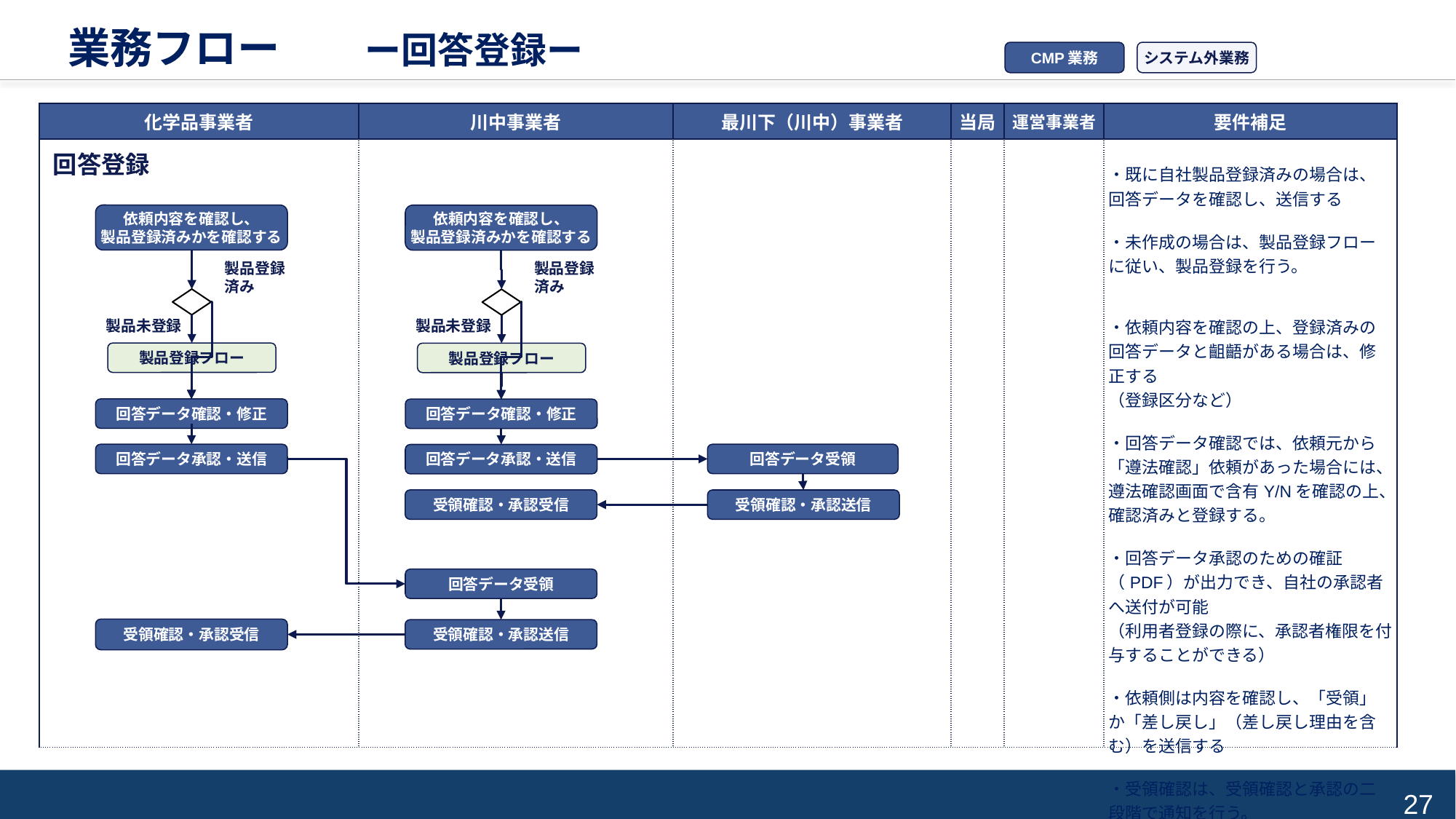

業務フロー　　ー回答登録ー
CMP業務
システム外業務
| 化学品事業者 | 川中事業者 | 最川下（川中）事業者 | 当局 | 運営事業者 | 要件補足 |
| --- | --- | --- | --- | --- | --- |
|  |  |  |  |  | ・既に自社製品登録済みの場合は、回答データを確認し、送信する ・未作成の場合は、製品登録フローに従い、製品登録を行う。 ・依頼内容を確認の上、登録済みの回答データと齟齬がある場合は、修正する （登録区分など） ・回答データ確認では、依頼元から「遵法確認」依頼があった場合には、遵法確認画面で含有Y/Nを確認の上、確認済みと登録する。 ・回答データ承認のための確証（PDF）が出力でき、自社の承認者へ送付が可能 （利用者登録の際に、承認者権限を付与することができる） ・依頼側は内容を確認し、「受領」か「差し戻し」（差し戻し理由を含む）を送信する ・受領確認は、受領確認と承認の二段階で通知を行う。 |
回答登録
依頼内容を確認し、
製品登録済みかを確認する
依頼内容を確認し、
製品登録済みかを確認する
製品登録済み
製品登録済み

製品未登録
製品未登録
製品登録フロー
製品登録フロー
回答データ確認・修正
回答データ確認・修正
回答データ受領
回答データ承認・送信
回答データ承認・送信
受領確認・承認受信
受領確認・承認送信
回答データ受領
受領確認・承認受信
受領確認・承認送信